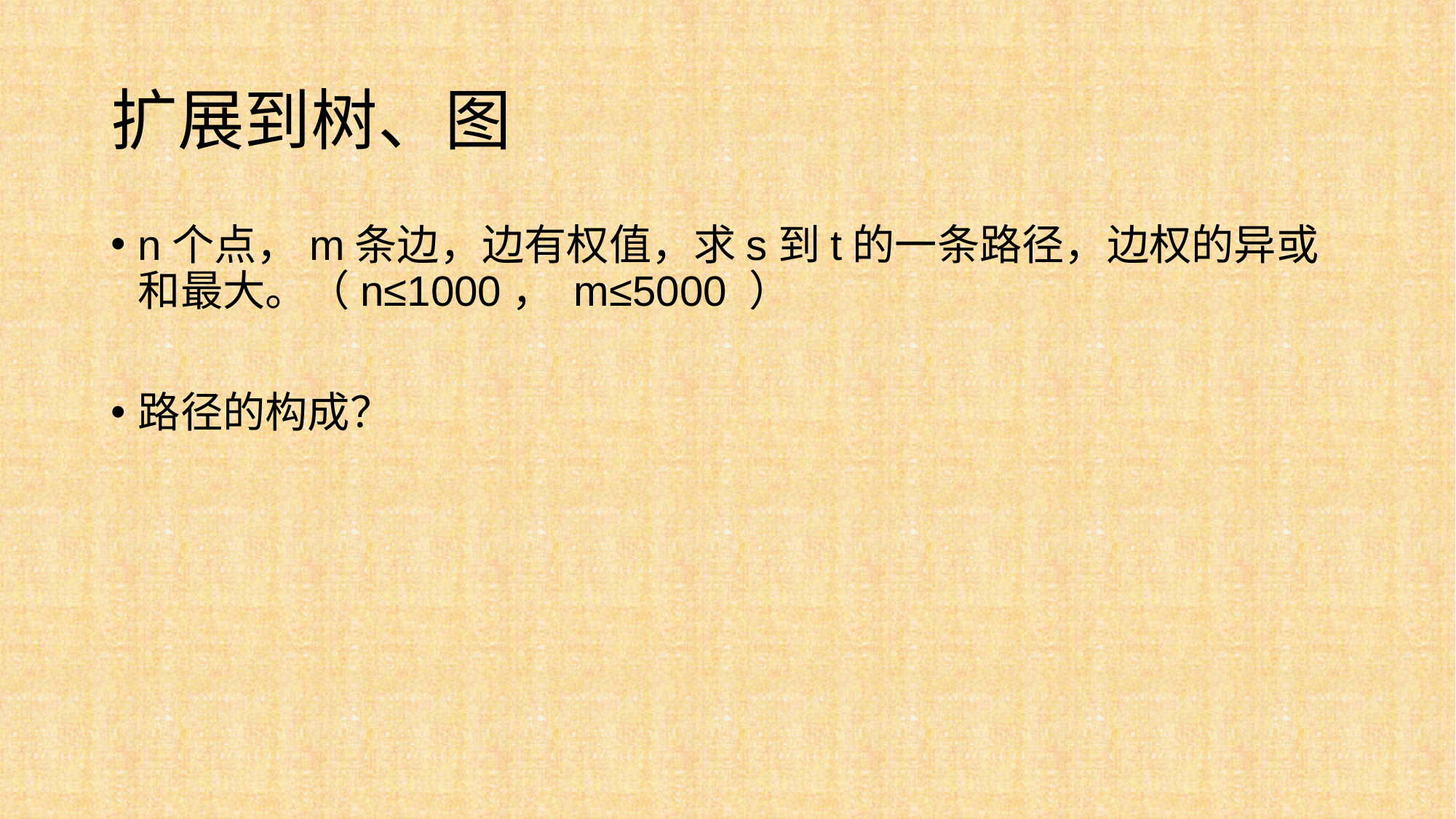

# 扩展到树、图
n个点，m条边，边有权值，求s到t的一条路径，边权的异或和最大。（n≤1000， m≤5000 ）

路径的构成？